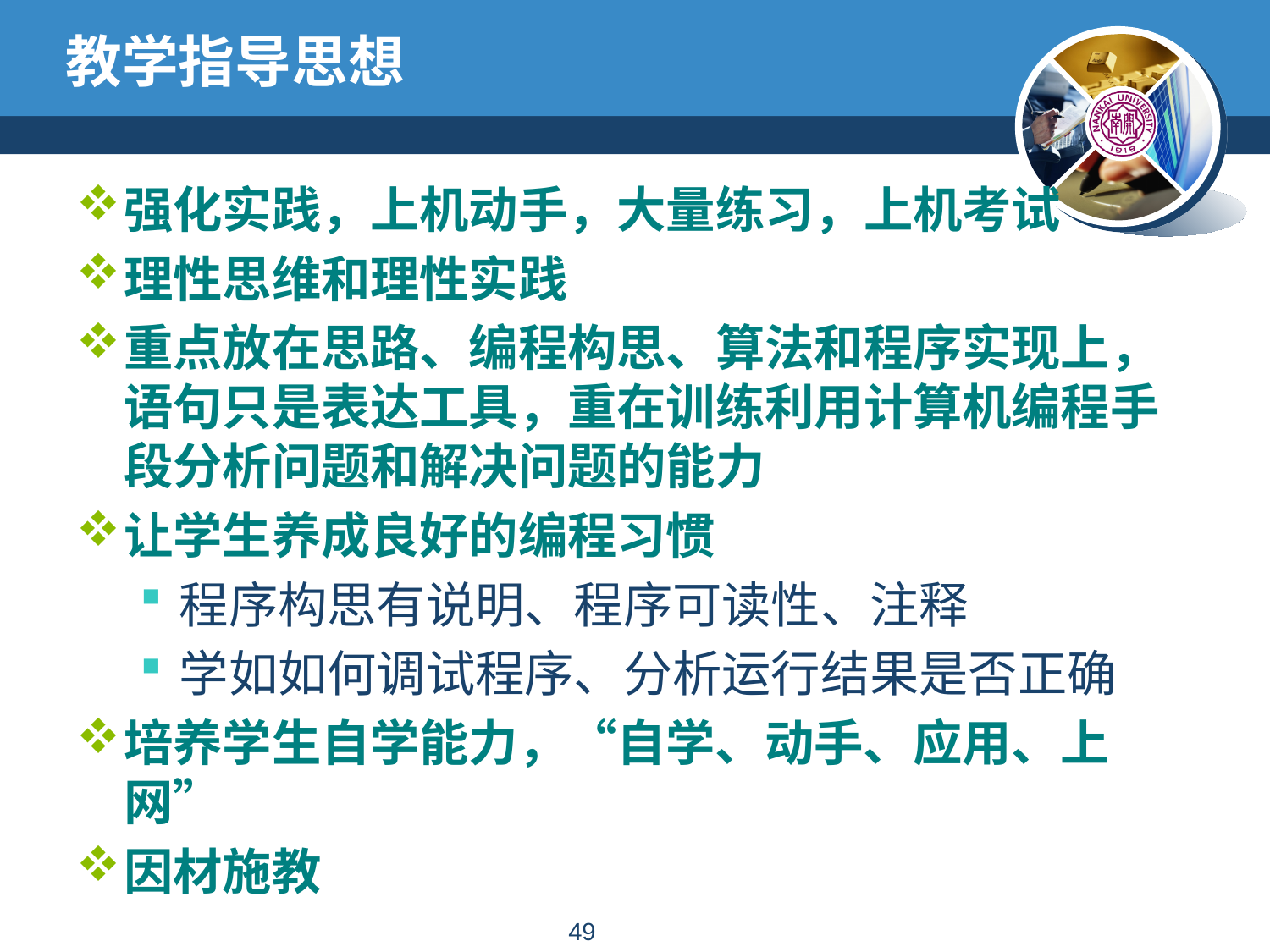

# 教学指导思想
强化实践，上机动手，大量练习，上机考试
理性思维和理性实践
重点放在思路、编程构思、算法和程序实现上，语句只是表达工具，重在训练利用计算机编程手段分析问题和解决问题的能力
让学生养成良好的编程习惯
程序构思有说明、程序可读性、注释
学如如何调试程序、分析运行结果是否正确
培养学生自学能力，“自学、动手、应用、上网”
因材施教
49